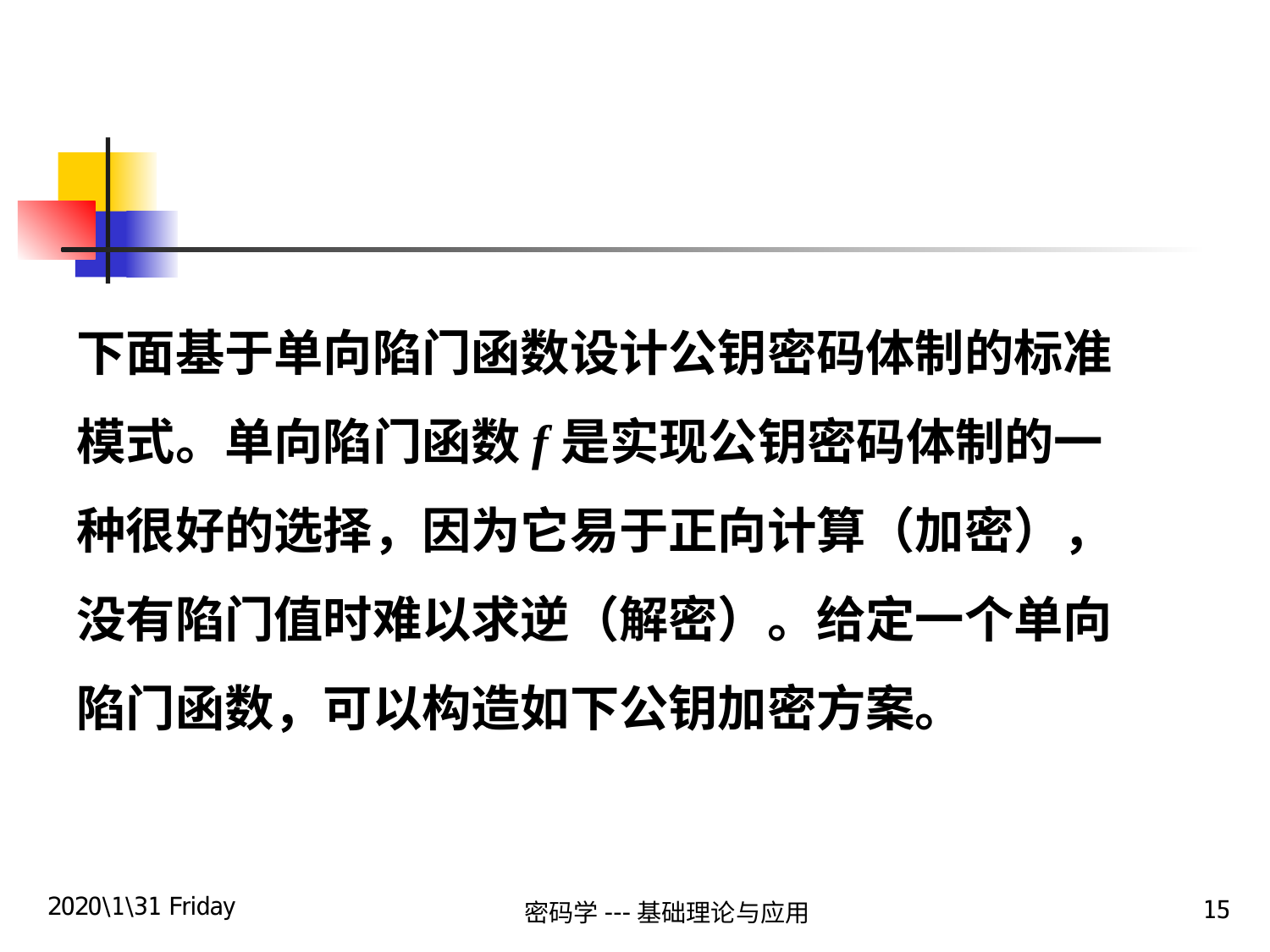

下面基于单向陷门函数设计公钥密码体制的标准模式。单向陷门函数f是实现公钥密码体制的一种很好的选择，因为它易于正向计算（加密），没有陷门值时难以求逆（解密）。给定一个单向陷门函数，可以构造如下公钥加密方案。

2020\1\31 Friday
15
密码学---基础理论与应用